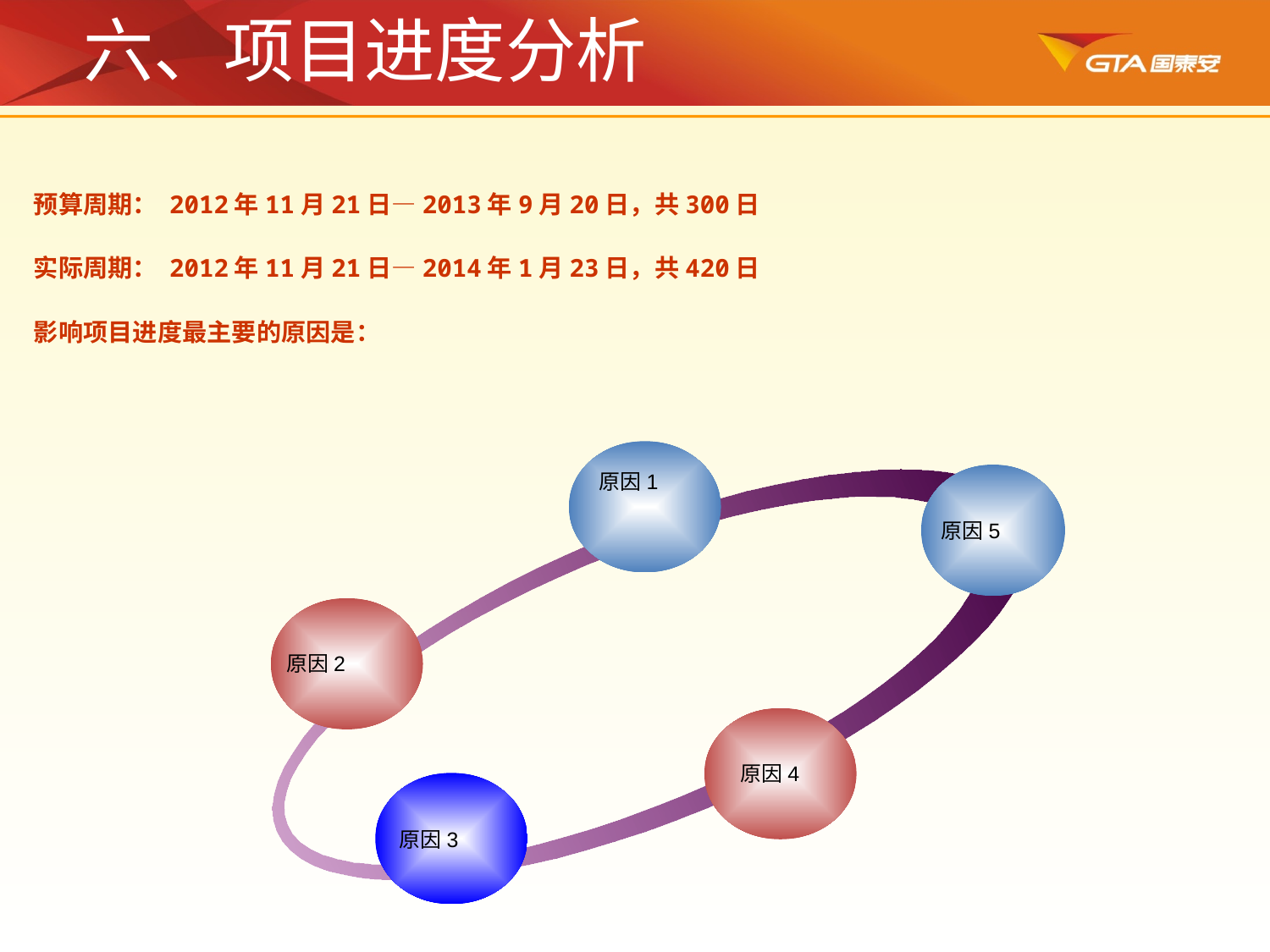

六、项目进度分析
预算周期： 2012年11月21日—2013年9月20日，共300日
实际周期： 2012年11月21日—2014年1月23日，共420日
影响项目进度最主要的原因是：

原因1
原因5
原因2
原因4
原因3